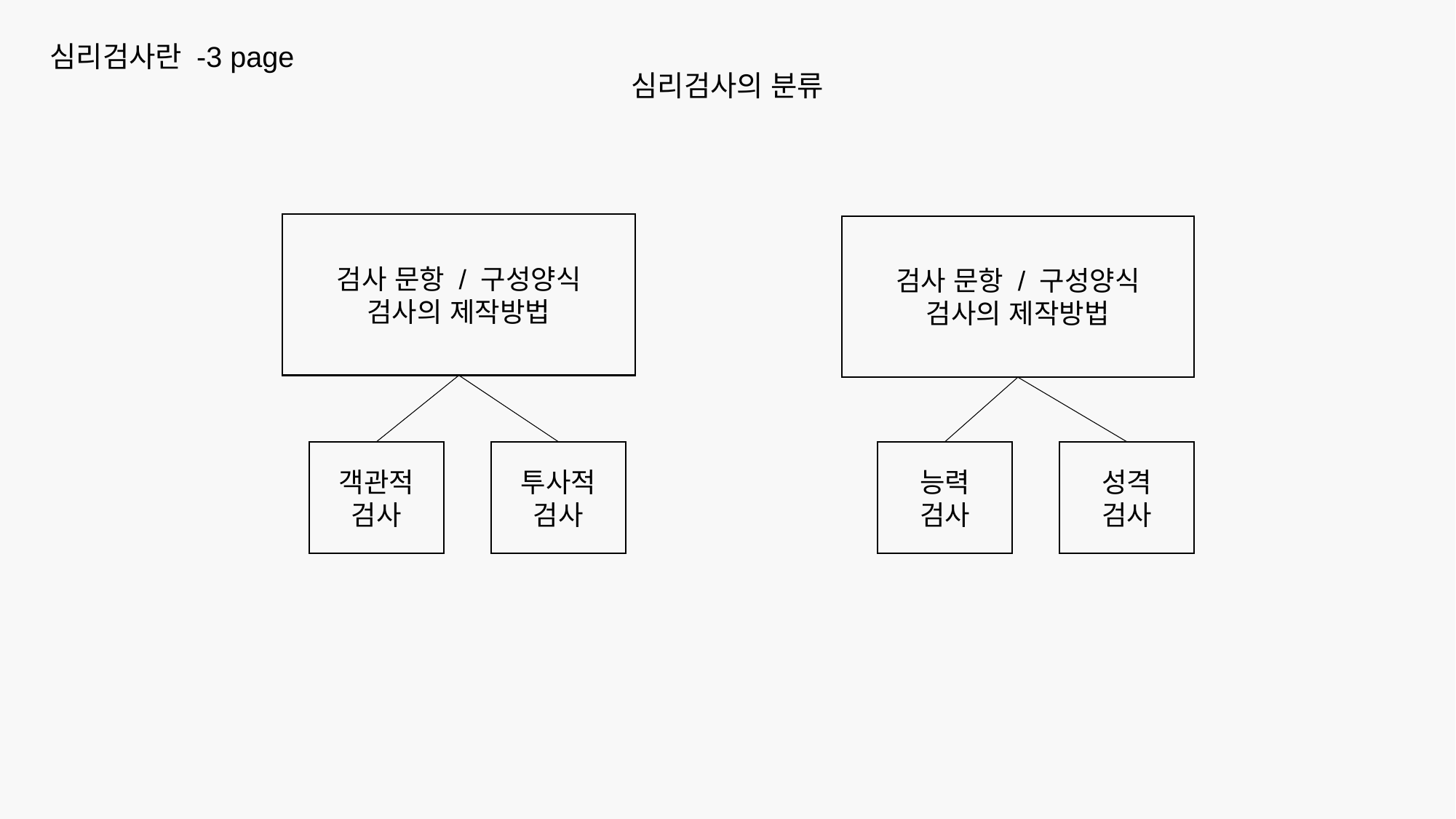

심리검사란 -3 page
심리검사의 분류
검사 문항 / 구성양식
검사의 제작방법
검사 문항 / 구성양식
검사의 제작방법
객관적
검사
투사적
검사
능력
검사
성격
검사